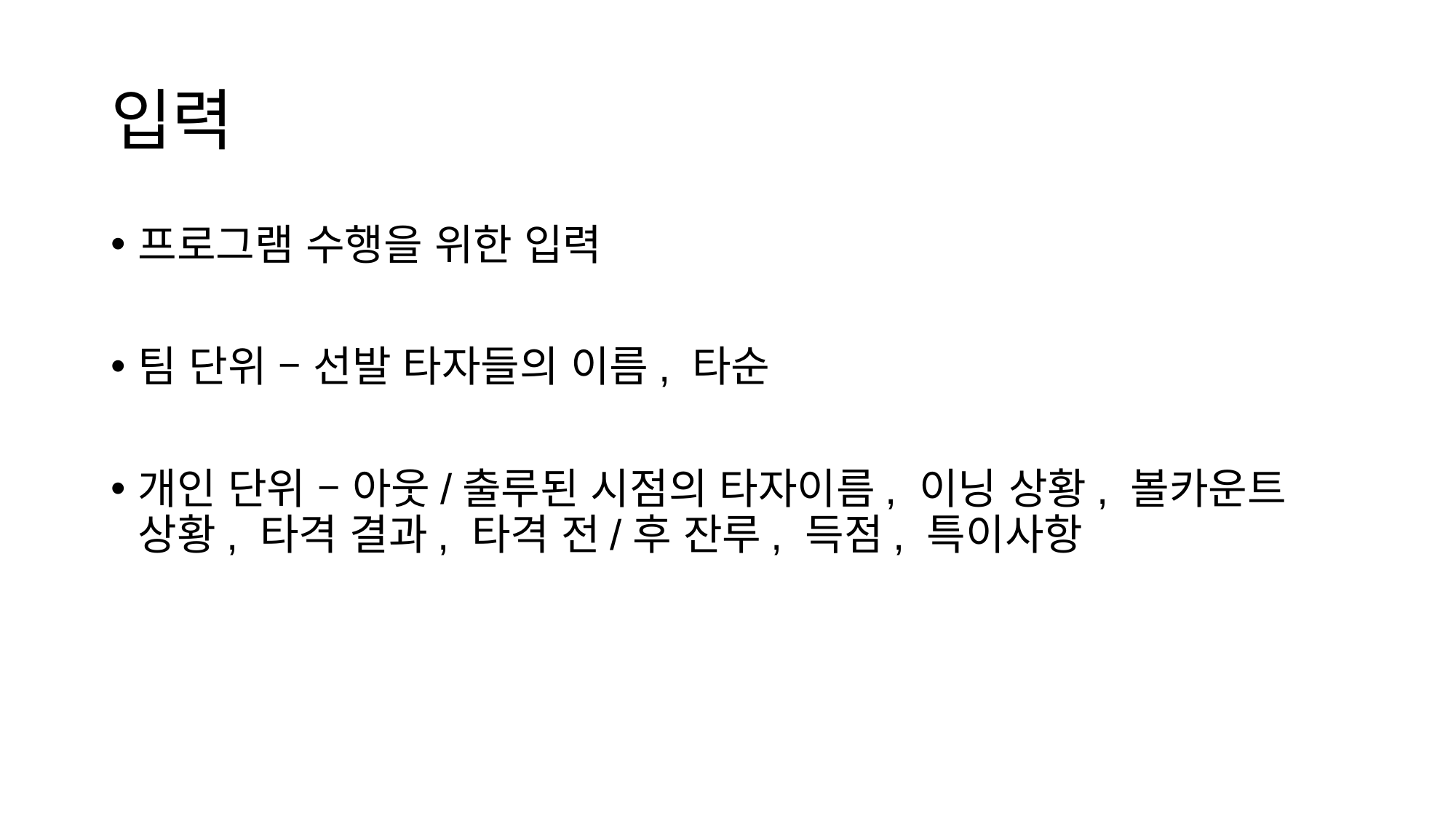

# 입력
프로그램 수행을 위한 입력

팀 단위 – 선발 타자들의 이름, 타순

개인 단위 – 아웃/출루된 시점의 타자이름, 이닝 상황, 볼카운트 상황, 타격 결과, 타격 전/후 잔루, 득점, 특이사항